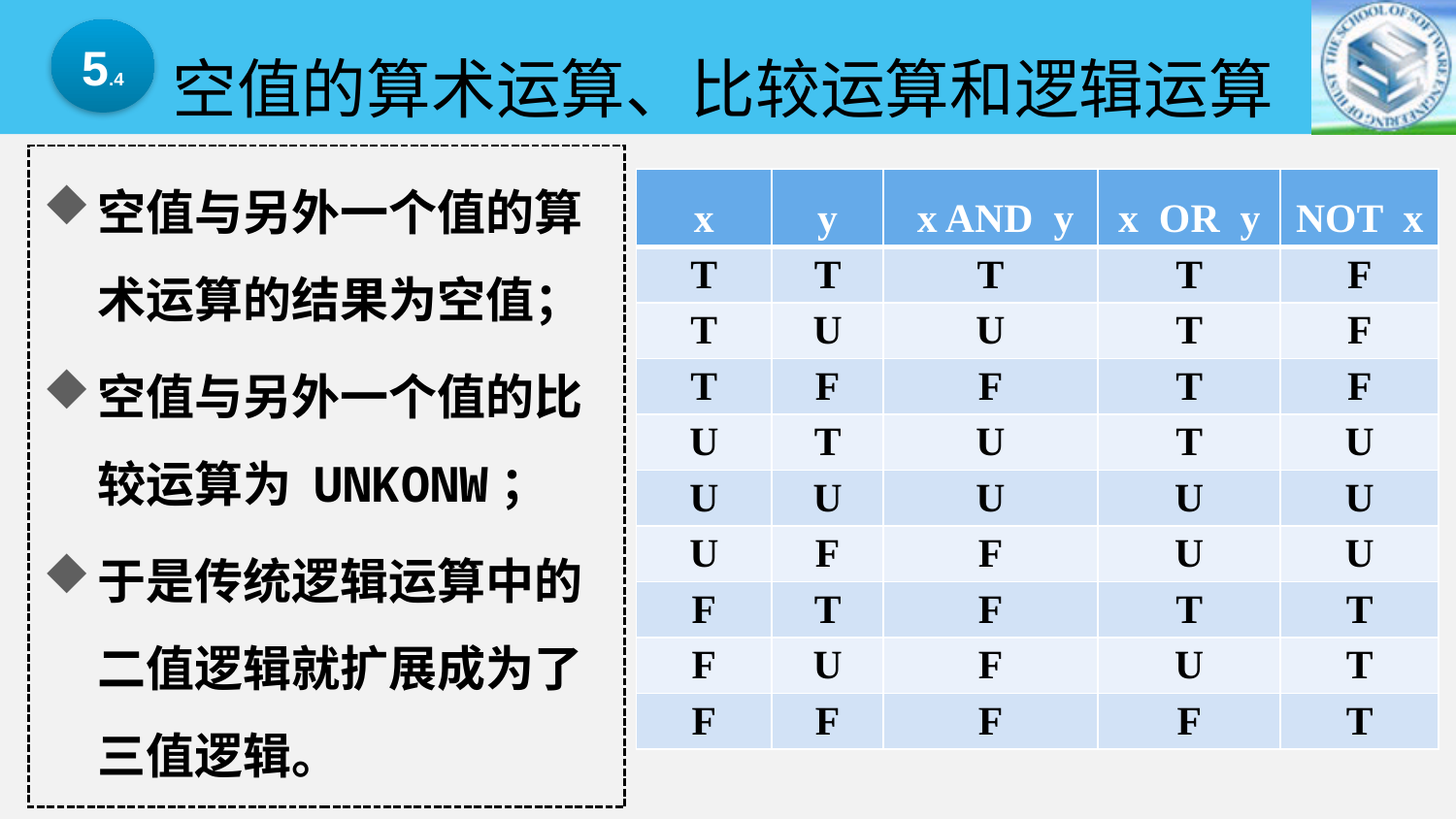

空值的算术运算、比较运算和逻辑运算
5.4
空值与另外一个值的算术运算的结果为空值；
空值与另外一个值的比较运算为 UNKONW；
于是传统逻辑运算中的二值逻辑就扩展成为了三值逻辑。
| x | y | x AND y | x OR y | NOT x |
| --- | --- | --- | --- | --- |
| T | T | T | T | F |
| T | U | U | T | F |
| T | F | F | T | F |
| U | T | U | T | U |
| U | U | U | U | U |
| U | F | F | U | U |
| F | T | F | T | T |
| F | U | F | U | T |
| F | F | F | F | T |